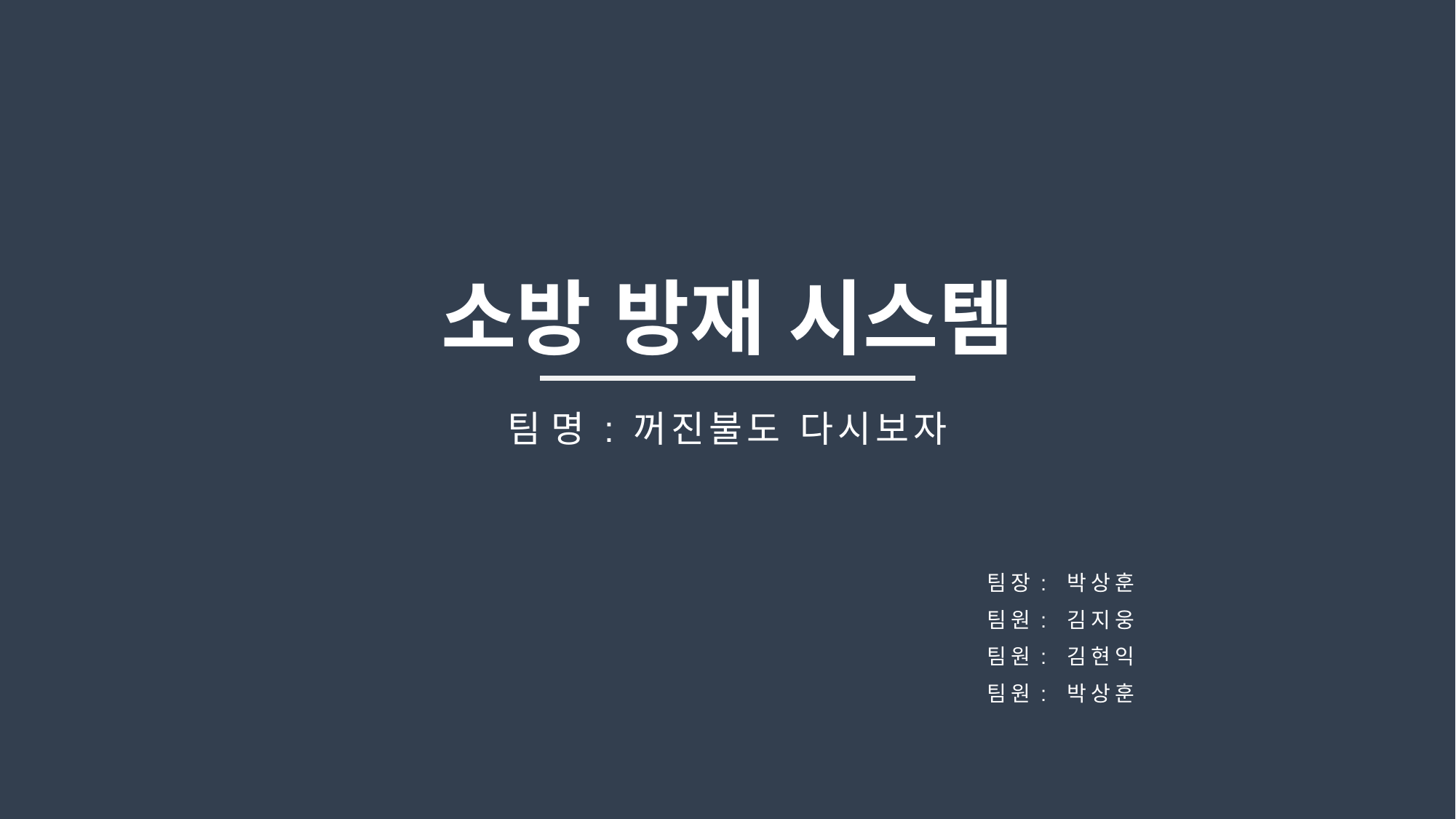

소방 방재 시스템
팀 명 : 꺼진불도 다시보자
팀장: 박상훈
팀원: 김지웅
팀원: 김현익
팀원: 박상훈